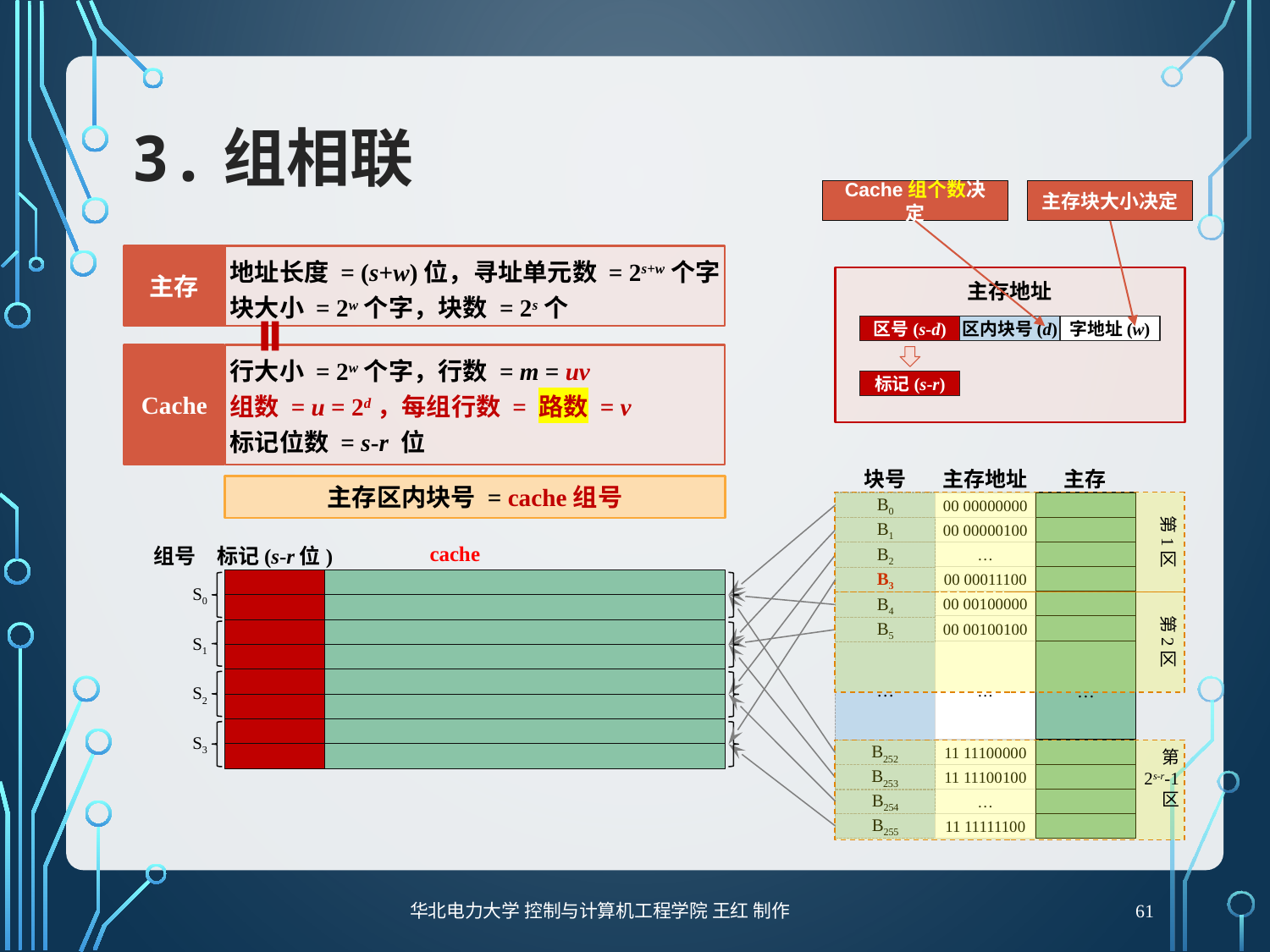

# 3.组相联
Cache组个数决定
主存块大小决定
主存
地址长度 = (s+w)位，寻址单元数 = 2s+w个字
块大小 = 2w个字，块数 = 2s个

主存地址
区号(s-d)
区内块号(d)
字地址(w)

Cache
行大小 = 2w个字，行数 = m = uv
组数 = u = 2d，每组行数 = 路数 = v
标记位数 = s-r 位

标记(s-r)
块号
主存地址
主存
主存区内块号 = cache组号
第1区
B0
00 00000000
00 00000100

B1
cache
…

B2
组号
标记(s-r位)
00 00011100

B3
S0

00 00100000

第2区
B4

00 00100100

B5
S1

…
…
…

S2

S3

11 11100000

第
2s-r-1
区
B252

11 11100100

B253
B254
…

B255
11 11111100

华北电力大学 控制与计算机工程学院 王红 制作
61